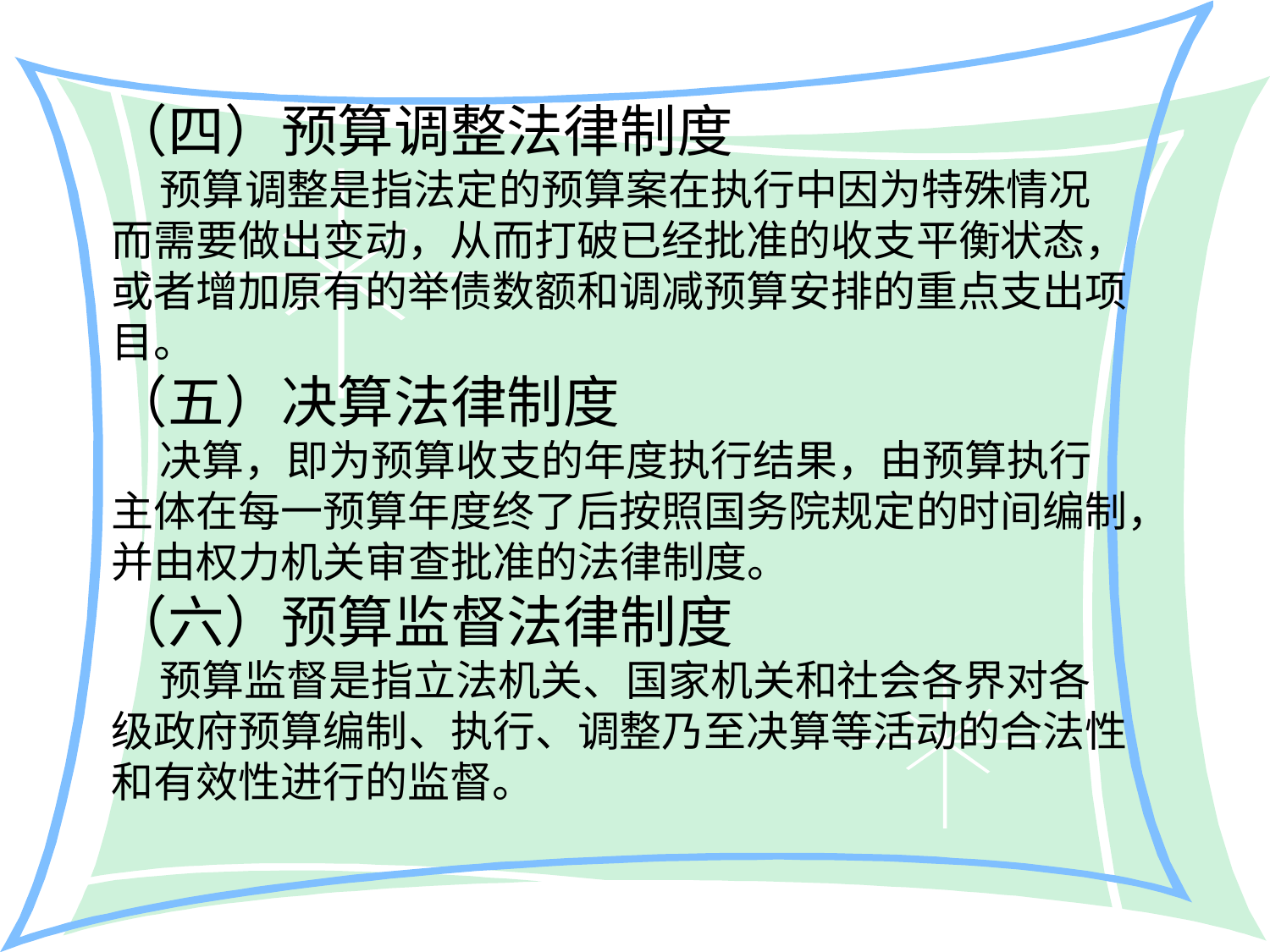

（四）预算调整法律制度
    预算调整是指法定的预算案在执行中因为特殊情况而需要做出变动，从而打破已经批准的收支平衡状态，或者增加原有的举债数额和调减预算安排的重点支出项目。
（五）决算法律制度
    决算，即为预算收支的年度执行结果，由预算执行主体在每一预算年度终了后按照国务院规定的时间编制，并由权力机关审查批准的法律制度。
（六）预算监督法律制度
    预算监督是指立法机关、国家机关和社会各界对各级政府预算编制、执行、调整乃至决算等活动的合法性和有效性进行的监督。